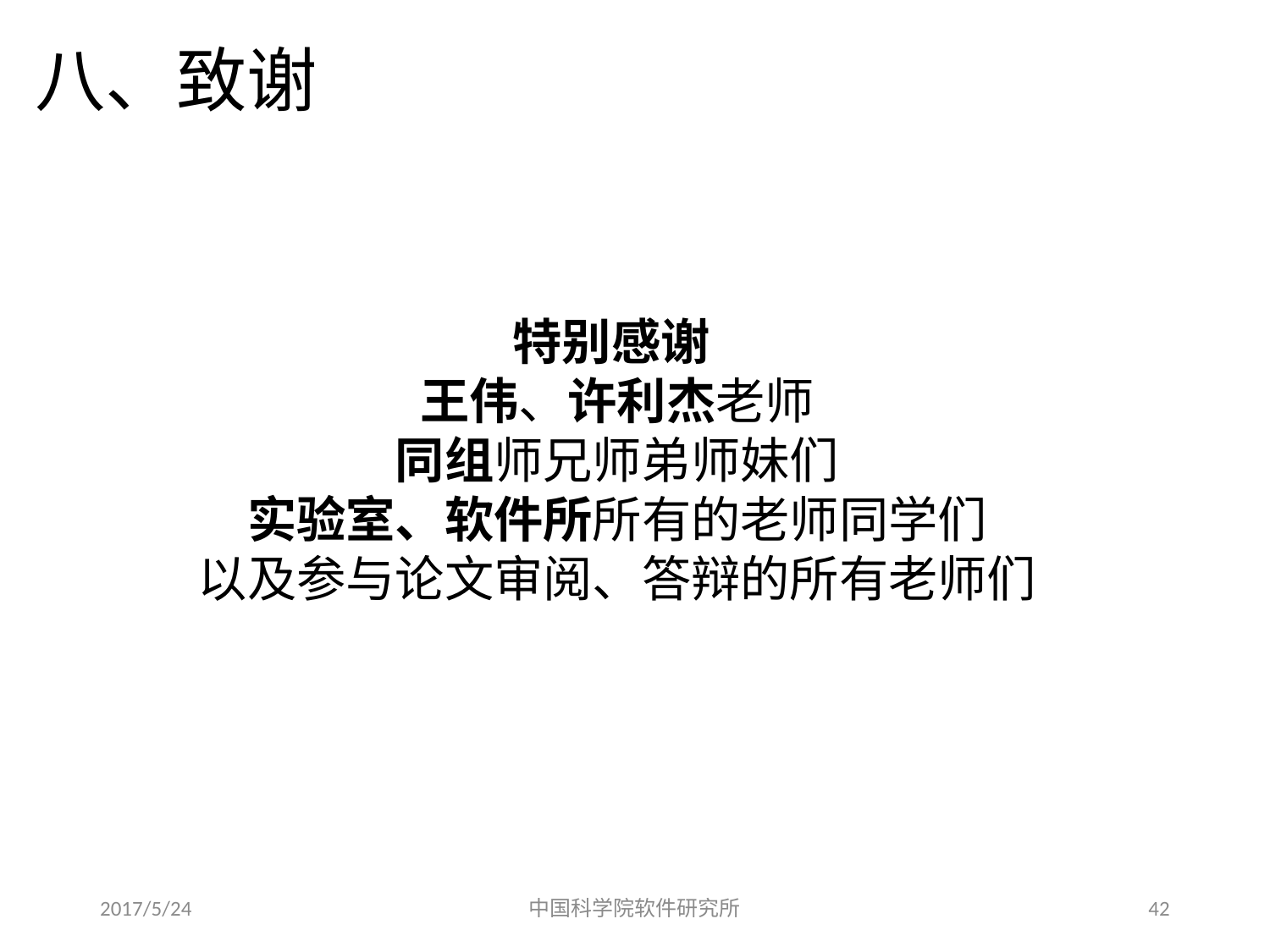

八、致谢
特别感谢
王伟、许利杰老师
同组师兄师弟师妹们
实验室、软件所所有的老师同学们
以及参与论文审阅、答辩的所有老师们
2017/5/24
中国科学院软件研究所
42